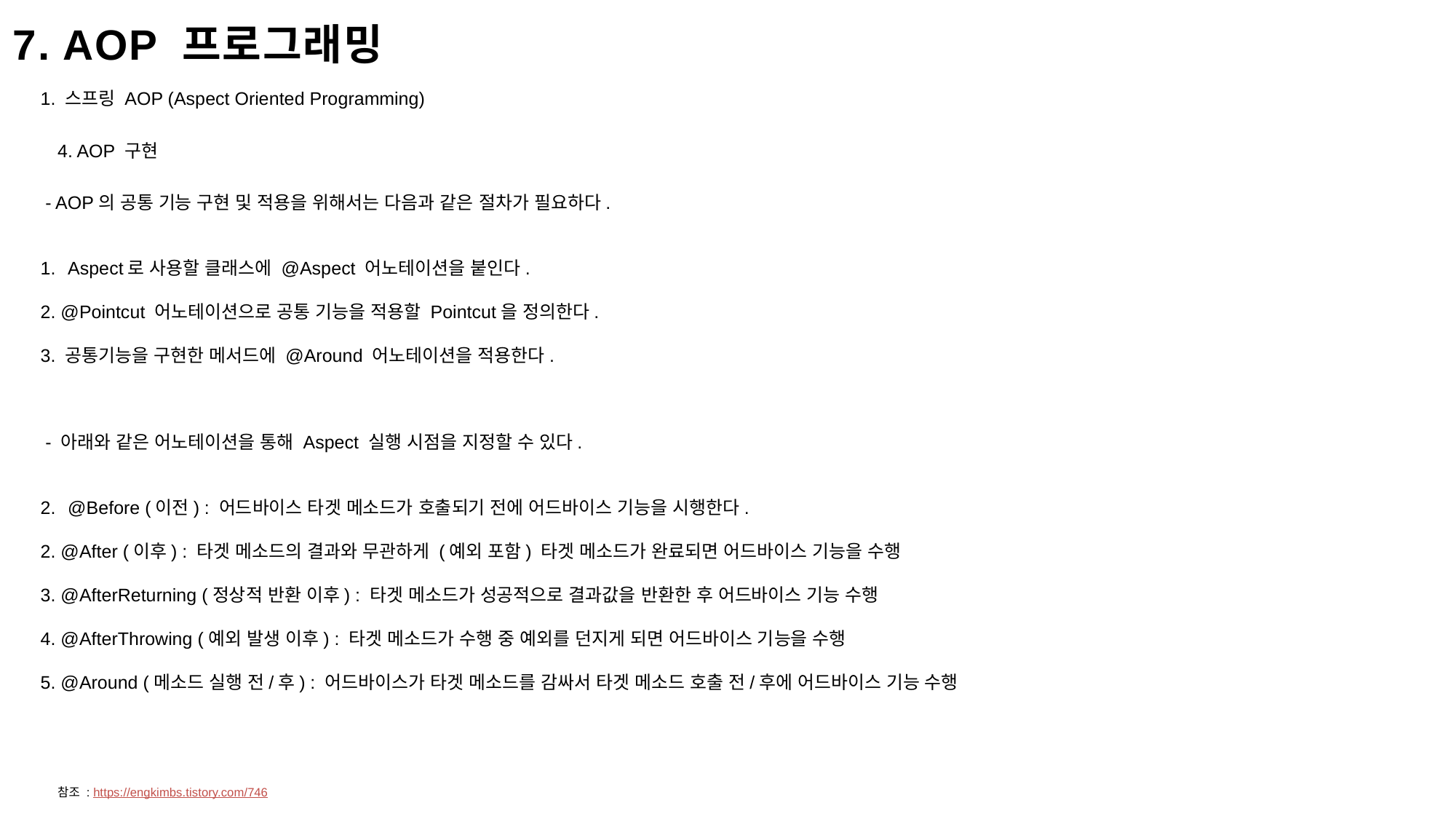

7. AOP 프로그래밍
1. 스프링 AOP (Aspect Oriented Programming)
4. AOP 구현
 - AOP의 공통 기능 구현 및 적용을 위해서는 다음과 같은 절차가 필요하다.

Aspect로 사용할 클래스에 @Aspect 어노테이션을 붙인다.

2. @Pointcut 어노테이션으로 공통 기능을 적용할 Pointcut을 정의한다.

3. 공통기능을 구현한 메서드에 @Around 어노테이션을 적용한다.

 - 아래와 같은 어노테이션을 통해 Aspect 실행 시점을 지정할 수 있다.

@Before (이전) : 어드바이스 타겟 메소드가 호출되기 전에 어드바이스 기능을 시행한다.

2. @After (이후) : 타겟 메소드의 결과와 무관하게 (예외 포함) 타겟 메소드가 완료되면 어드바이스 기능을 수행

3. @AfterReturning (정상적 반환 이후) : 타겟 메소드가 성공적으로 결과값을 반환한 후 어드바이스 기능 수행

4. @AfterThrowing (예외 발생 이후) : 타겟 메소드가 수행 중 예외를 던지게 되면 어드바이스 기능을 수행

5. @Around (메소드 실행 전/후) : 어드바이스가 타겟 메소드를 감싸서 타겟 메소드 호출 전/후에 어드바이스 기능 수행
참조 : https://engkimbs.tistory.com/746